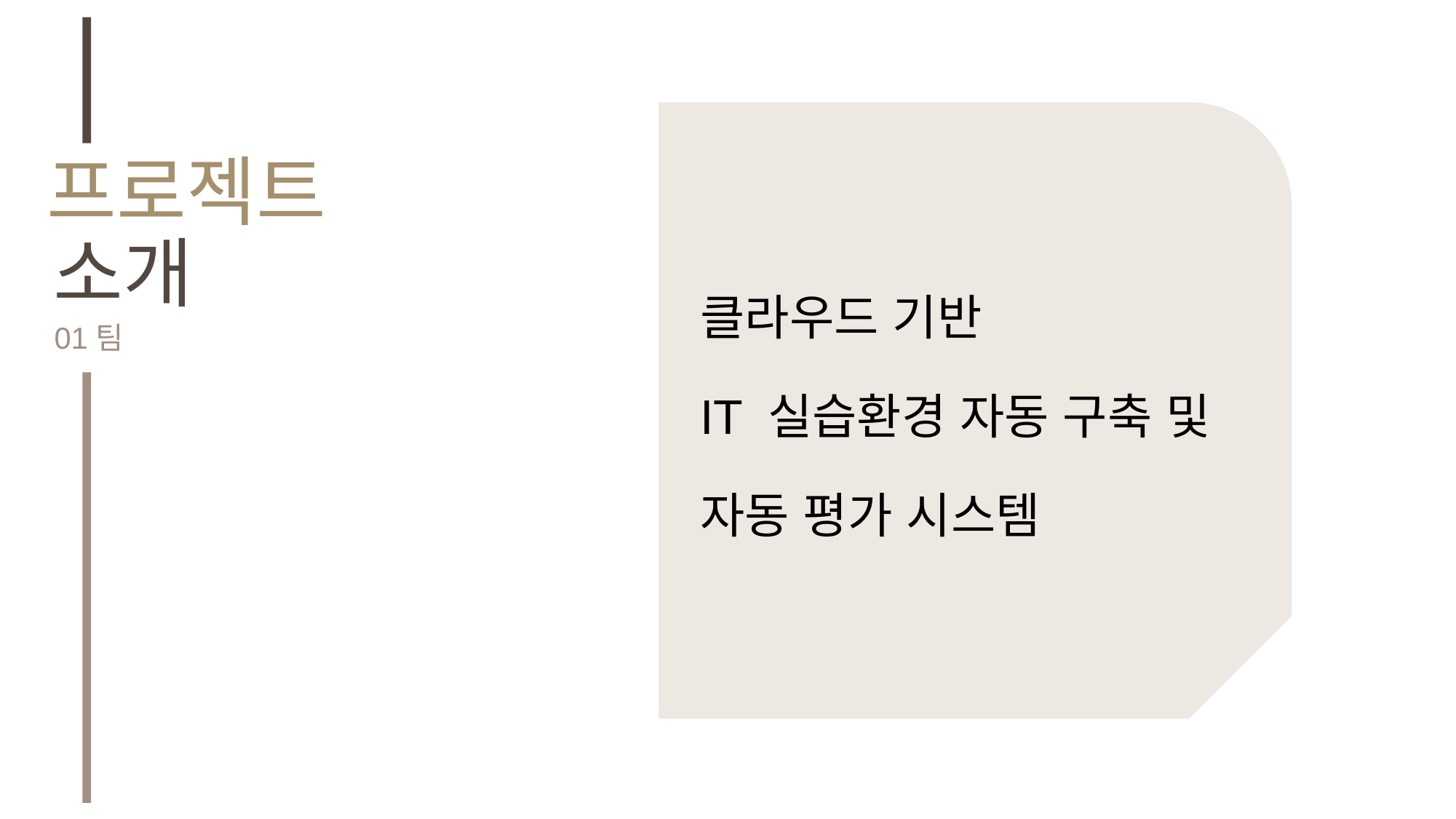

프로젝트
소개
클라우드 기반
IT 실습환경 자동 구축 및 자동 평가 시스템

01팀